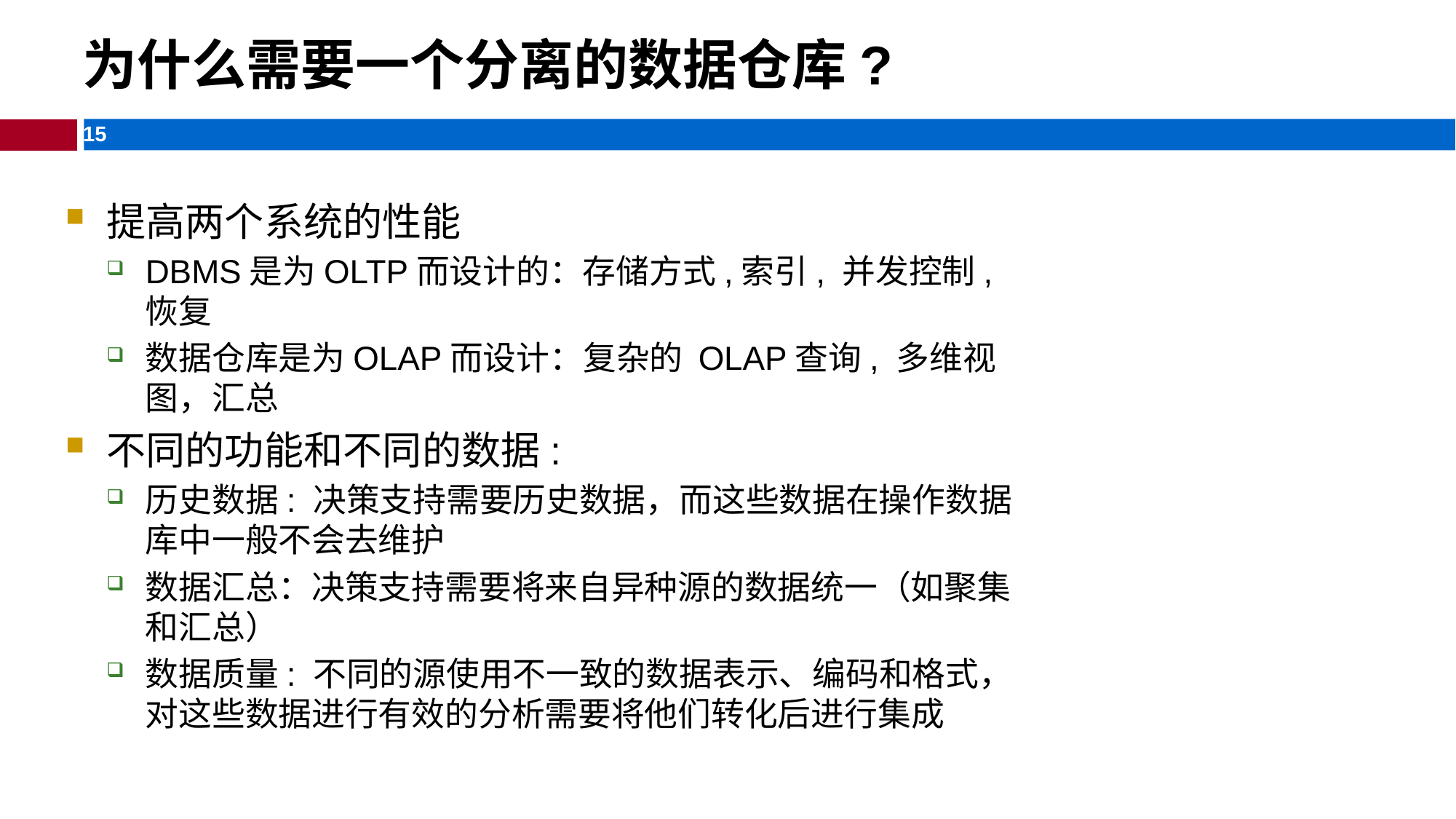

为什么需要一个分离的数据仓库?
提高两个系统的性能
DBMS是为OLTP而设计的：存储方式,索引, 并发控制, 恢复
数据仓库是为OLAP而设计：复杂的 OLAP查询, 多维视图，汇总
不同的功能和不同的数据:
历史数据: 决策支持需要历史数据，而这些数据在操作数据库中一般不会去维护
数据汇总：决策支持需要将来自异种源的数据统一（如聚集和汇总）
数据质量: 不同的源使用不一致的数据表示、编码和格式，对这些数据进行有效的分析需要将他们转化后进行集成